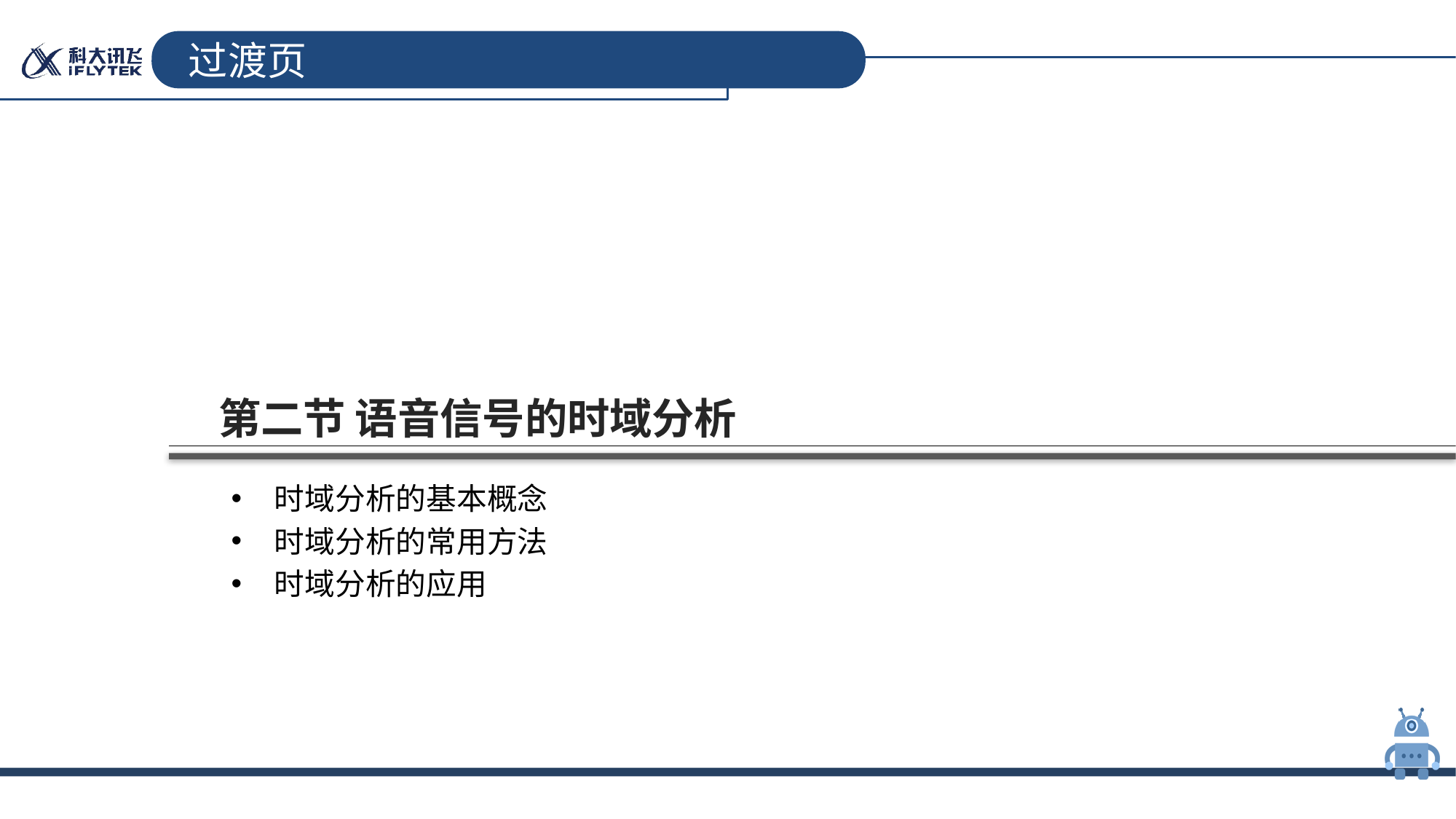

# 第二节 语音信号的时域分析
时域分析的基本概念
时域分析的常用方法
时域分析的应用